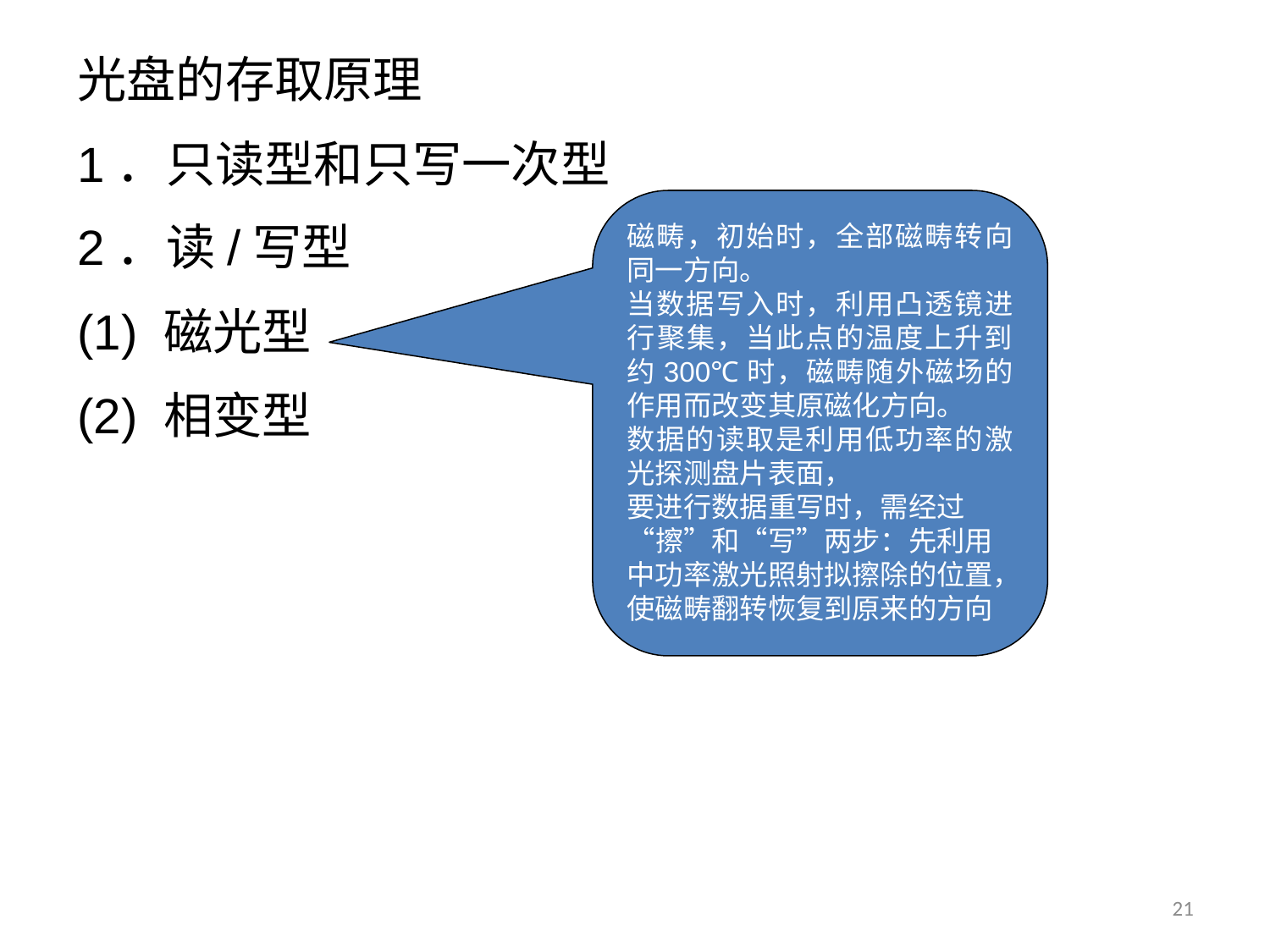

光盘的存取原理
1．只读型和只写一次型
2．读/写型
(1) 磁光型
(2) 相变型
磁畴，初始时，全部磁畴转向同一方向。
当数据写入时，利用凸透镜进行聚集，当此点的温度上升到约300℃时，磁畴随外磁场的作用而改变其原磁化方向。
数据的读取是利用低功率的激光探测盘片表面，
要进行数据重写时，需经过“擦”和“写”两步：先利用中功率激光照射拟擦除的位置，使磁畴翻转恢复到原来的方向
21